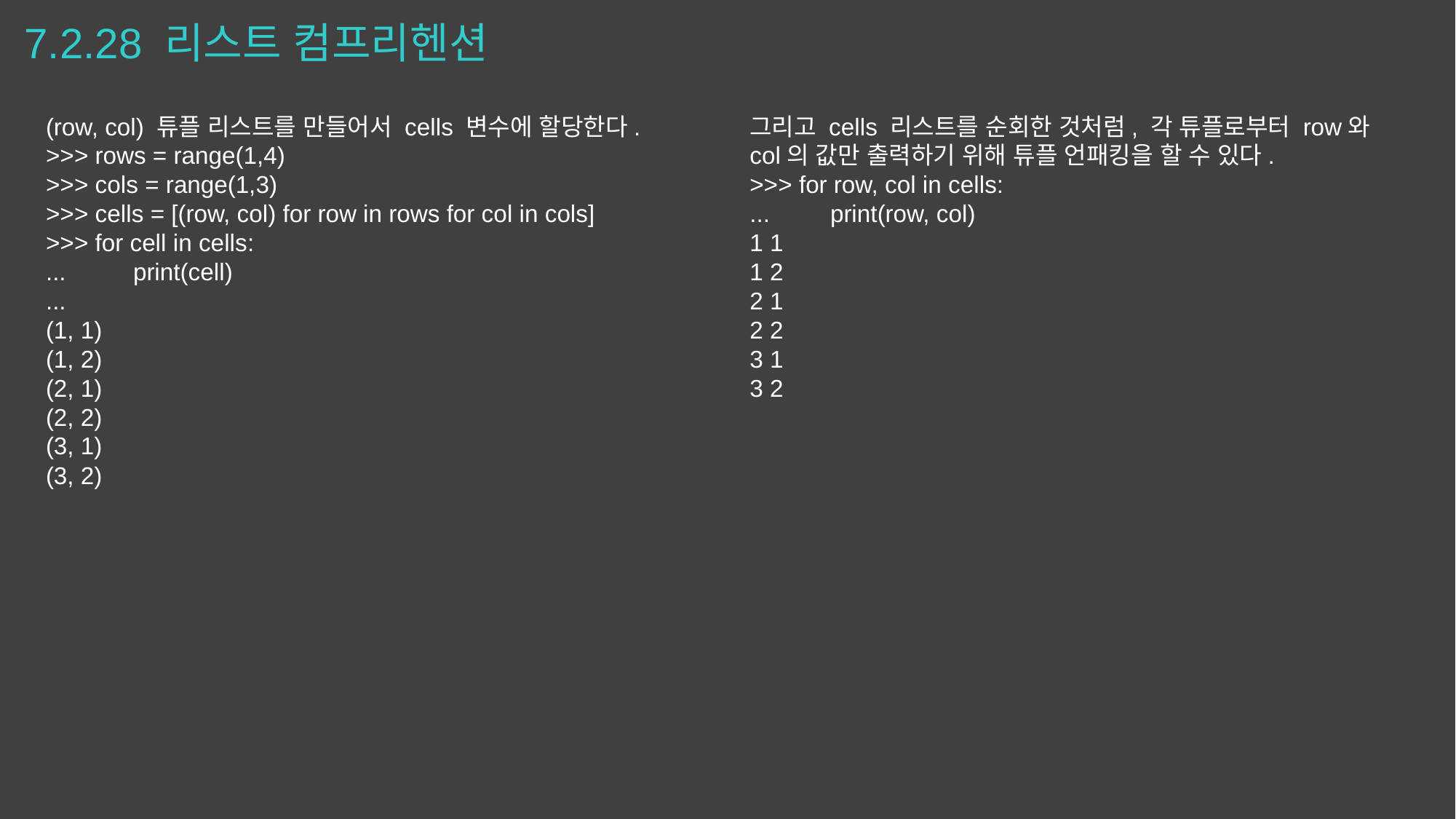

# 7.2.28 리스트 컴프리헨션
(row, col) 튜플 리스트를 만들어서 cells 변수에 할당한다.
>>> rows = range(1,4)
>>> cols = range(1,3)
>>> cells = [(row, col) for row in rows for col in cols]
>>> for cell in cells:
...          print(cell)
...
(1, 1)
(1, 2)
(2, 1)
(2, 2)
(3, 1)
(3, 2)
그리고 cells 리스트를 순회한 것처럼, 각 튜플로부터 row와 col의 값만 출력하기 위해 튜플 언패킹을 할 수 있다.
>>> for row, col in cells:
...         print(row, col)
1 1
1 2
2 1
2 2
3 1
3 2